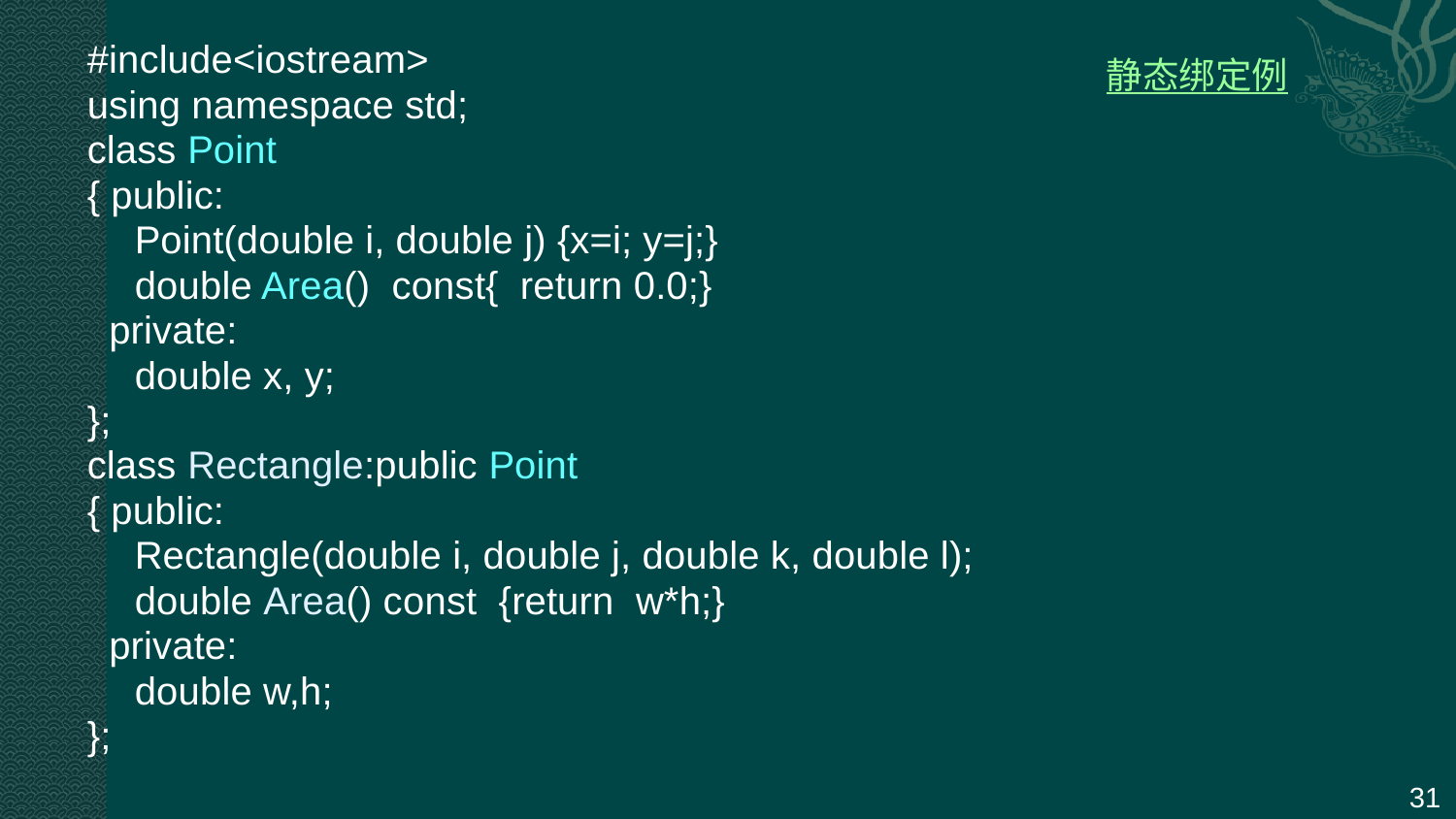

#include<iostream>
using namespace std;
class Point
{ public:
	Point(double i, double j) {x=i; y=j;}
	double Area()  const{  return 0.0;}
  private:
	double x, y;
};
class Rectangle:public Point
{ public:
	Rectangle(double i, double j, double k, double l);
	double Area() const  {return  w*h;}
  private:
	double w,h;
};
静态绑定例
31